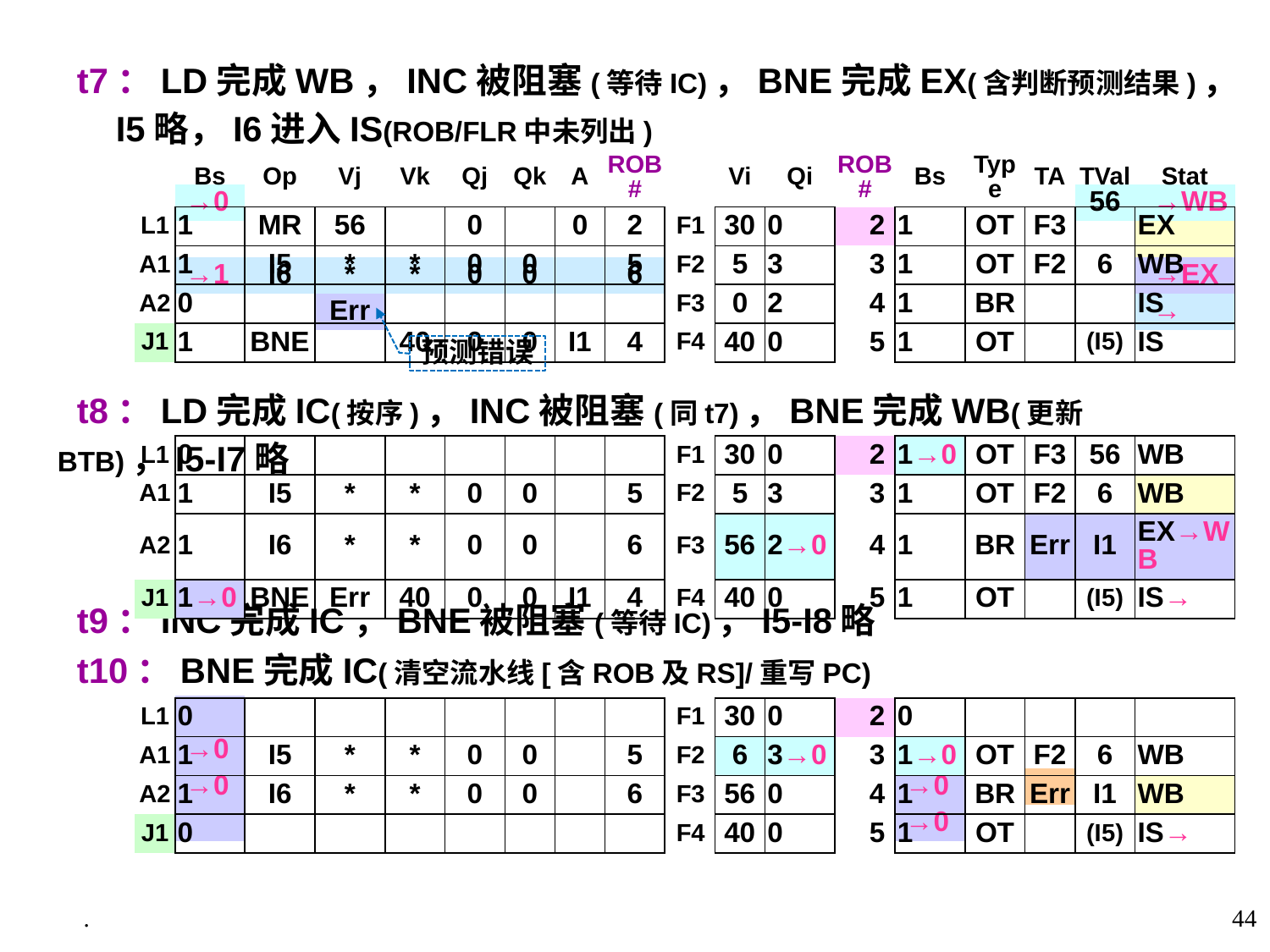

t7：LD完成WB，INC被阻塞(等待IC)，BNE完成EX(含判断预测结果)，
      I5略，I6进入IS(ROB/FLR中未列出)
|  | Bs | Op | Vj | Vk | Qj | Qk | A | ROB# |  | Vi | Qi | ROB# | Bs | Type | TA | TVal | Stat |
| --- | --- | --- | --- | --- | --- | --- | --- | --- | --- | --- | --- | --- | --- | --- | --- | --- | --- |
| L1 | 1 | MR | 56 |  | 0 |  | 0 | 2 | F1 | 30 | 0 | 2 | 1 | OT | F3 |  | EX |
| A1 | 1 | I5 | \* | \* | 0 | 0 |  | 5 | F2 | 5 | 3 | 3 | 1 | OT | F2 | 6 | WB |
| A2 | 0 |  |  |  |  |  |  |  | F3 | 0 | 2 | 4 | 1 | BR |  |  | IS |
| J1 | 1 | BNE |  | 40 | 0 | 0 | I1 | 4 | F4 | 40 | 0 | 5 | 1 | OT |  | (I5) | IS |
| →0 |  |  |  |  |  |  |  |  |  |  |  |  |  |  | 56 | →WB |
| --- | --- | --- | --- | --- | --- | --- | --- | --- | --- | --- | --- | --- | --- | --- | --- | --- |
|  |  |  |  |  |  |  |  |  |  |  |  |  |  |  |  |  |
| →1 | I6 | \* | \* | 0 | 0 |  | 6 |  |  |  |  |  |  |  |  | →EX |
|  |  | Err |  |  |  |  |  |  |  |  |  |  |  |  |  | → |
|  |  | 6 |  |  |  |  |  |  |  |  |  |  |  |  |  |  |
| --- | --- | --- | --- | --- | --- | --- | --- | --- | --- | --- | --- | --- | --- | --- | --- | --- |
预测错误
  t8：LD完成IC(按序)，INC被阻塞(同t7)，BNE完成WB(更新BTB)，I5-I7略
| L1 | 0 |  |  |  |  |  |  |  | F1 | 30 | 0 | 2 | 1→0 | OT | F3 | 56 | WB |
| --- | --- | --- | --- | --- | --- | --- | --- | --- | --- | --- | --- | --- | --- | --- | --- | --- | --- |
| A1 | 1 | I5 | \* | \* | 0 | 0 |  | 5 | F2 | 5 | 3 | 3 | 1 | OT | F2 | 6 | WB |
| A2 | 1 | I6 | \* | \* | 0 | 0 |  | 6 | F3 | 56 | 2→0 | 4 | 1 | BR | Err | I1 | EX→WB |
| J1 | 1→0 | BNE | Err | 40 | 0 | 0 | I1 | 4 | F4 | 40 | 0 | 5 | 1 | OT |  | (I5) | IS→ |
  t9：INC完成IC，BNE被阻塞(等待IC)，I5-I8略
  t10：BNE完成IC(清空流水线[含ROB及RS]/重写PC)
|  |  |  |  |  |  |  |  |  |  |  |  |  |  |  |  |  |
| --- | --- | --- | --- | --- | --- | --- | --- | --- | --- | --- | --- | --- | --- | --- | --- | --- |
| →0 |  |  |  |  |  |  |  |  |  |  |  |  |  |  |  |  |
| →0 |  |  |  |  |  |  |  |  |  |  |  | →0 |  |  |  |  |
|  |  |  |  |  |  |  |  |  |  |  |  | →0 |  |  |  |  |
| L1 | 0 |  |  |  |  |  |  |  | F1 | 30 | 0 | 2 | 0 |  |  |  |  |
| --- | --- | --- | --- | --- | --- | --- | --- | --- | --- | --- | --- | --- | --- | --- | --- | --- | --- |
| A1 | 1 | I5 | \* | \* | 0 | 0 |  | 5 | F2 | 6 | 3→0 | 3 | 1→0 | OT | F2 | 6 | WB |
| A2 | 1 | I6 | \* | \* | 0 | 0 |  | 6 | F3 | 56 | 0 | 4 | 1 | BR | Err | I1 | WB |
| J1 | 0 |  |  |  |  |  |  |  | F4 | 40 | 0 | 5 | 1 | OT |  | (I5) | IS→ |
.
44